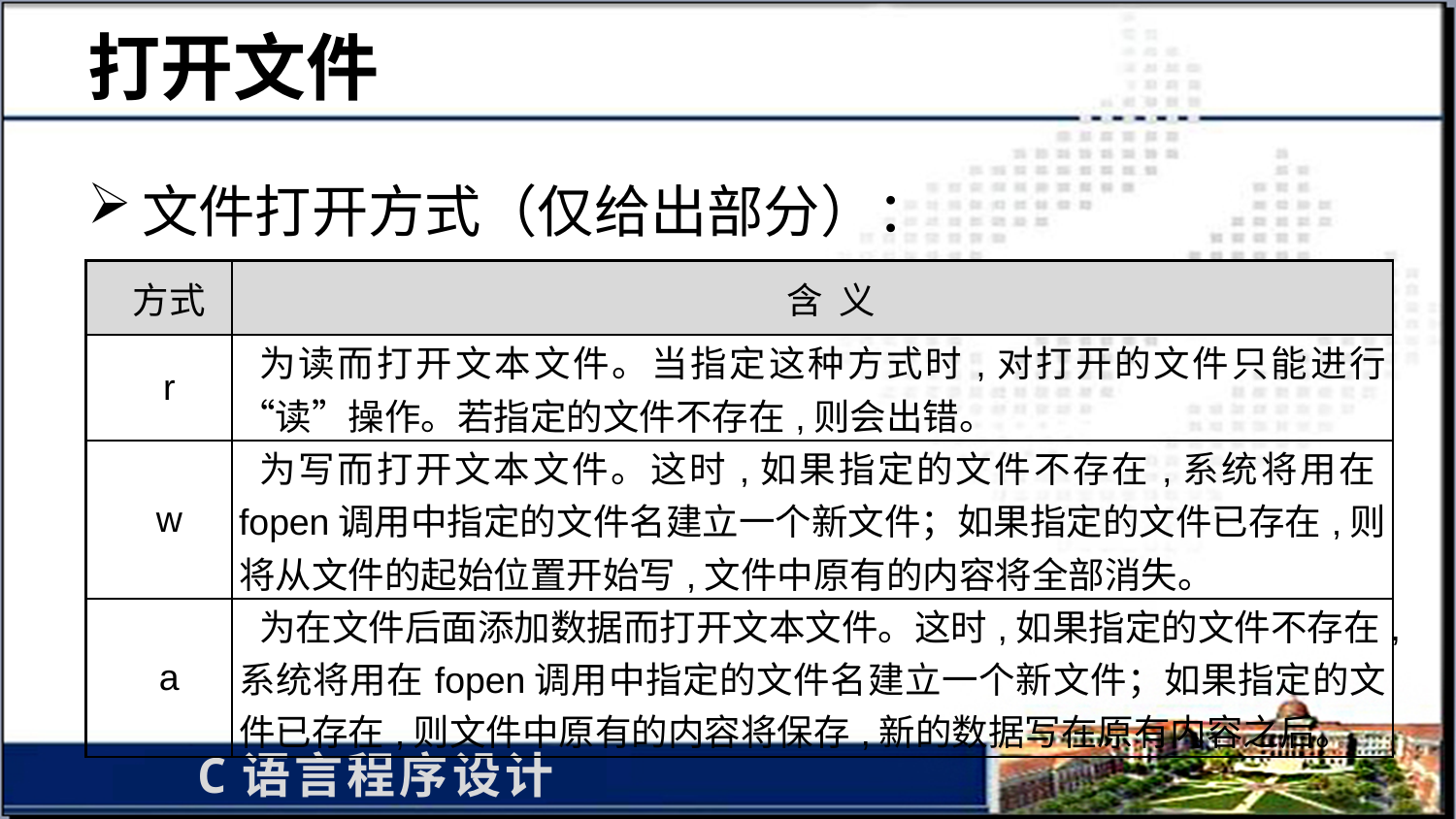

# 打开文件
文件打开方式（仅给出部分）：

| 方式 | 含 义 |
| --- | --- |
| r | 为读而打开文本文件。当指定这种方式时,对打开的文件只能进行“读”操作。若指定的文件不存在,则会出错。 |
| w | 为写而打开文本文件。这时,如果指定的文件不存在,系统将用在fopen调用中指定的文件名建立一个新文件；如果指定的文件已存在,则将从文件的起始位置开始写,文件中原有的内容将全部消失。 |
| a | 为在文件后面添加数据而打开文本文件。这时,如果指定的文件不存在,系统将用在fopen调用中指定的文件名建立一个新文件；如果指定的文件已存在,则文件中原有的内容将保存,新的数据写在原有内容之后。 |